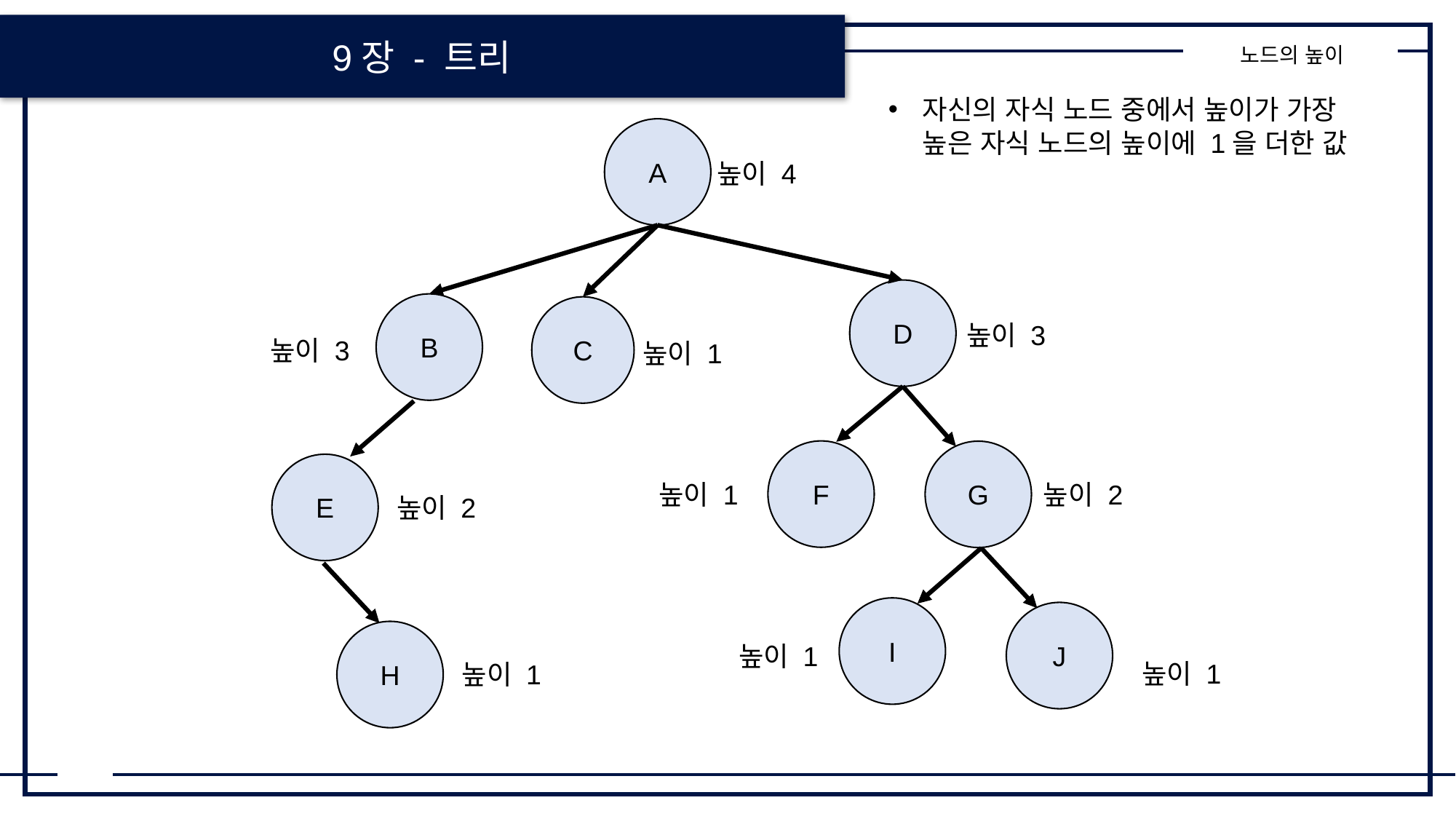

9장 - 트리

노드의 높이
자신의 자식 노드 중에서 높이가 가장 높은 자식 노드의 높이에 1을 더한 값
A
높이 4
D
B
C
높이 3
높이 3
높이 1
F
G
E
높이 1
높이 2
높이 2
I
J
H
높이 1
높이 1
높이 1